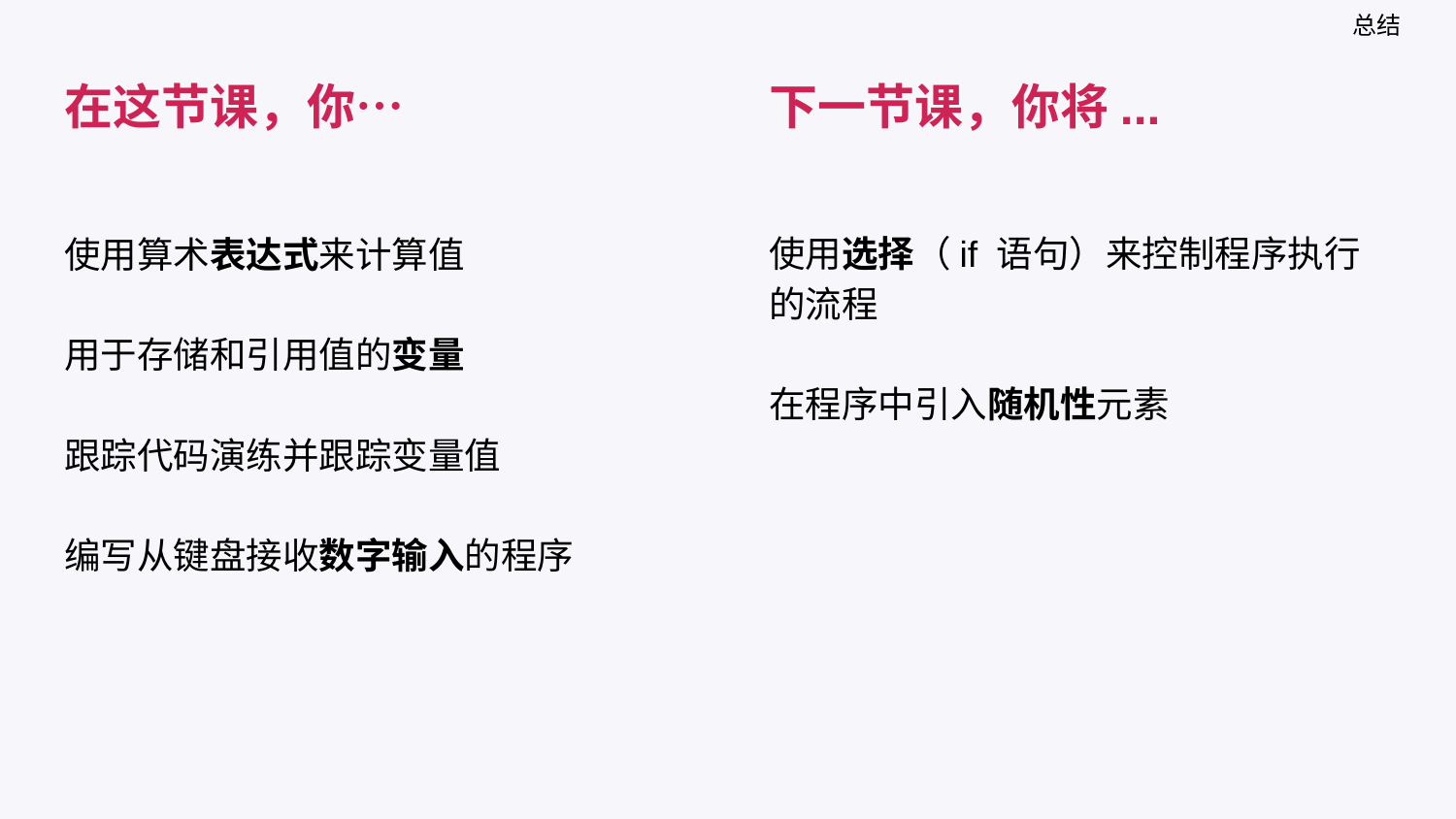

总结
在这节课，你…
下一节课，你将...
使用选择（if 语句）来控制程序执行的流程

在程序中引入随机性元素
使用算术表达式来计算值

用于存储和引用值的变量

跟踪代码演练并跟踪变量值

编写从键盘接收数字输入的程序